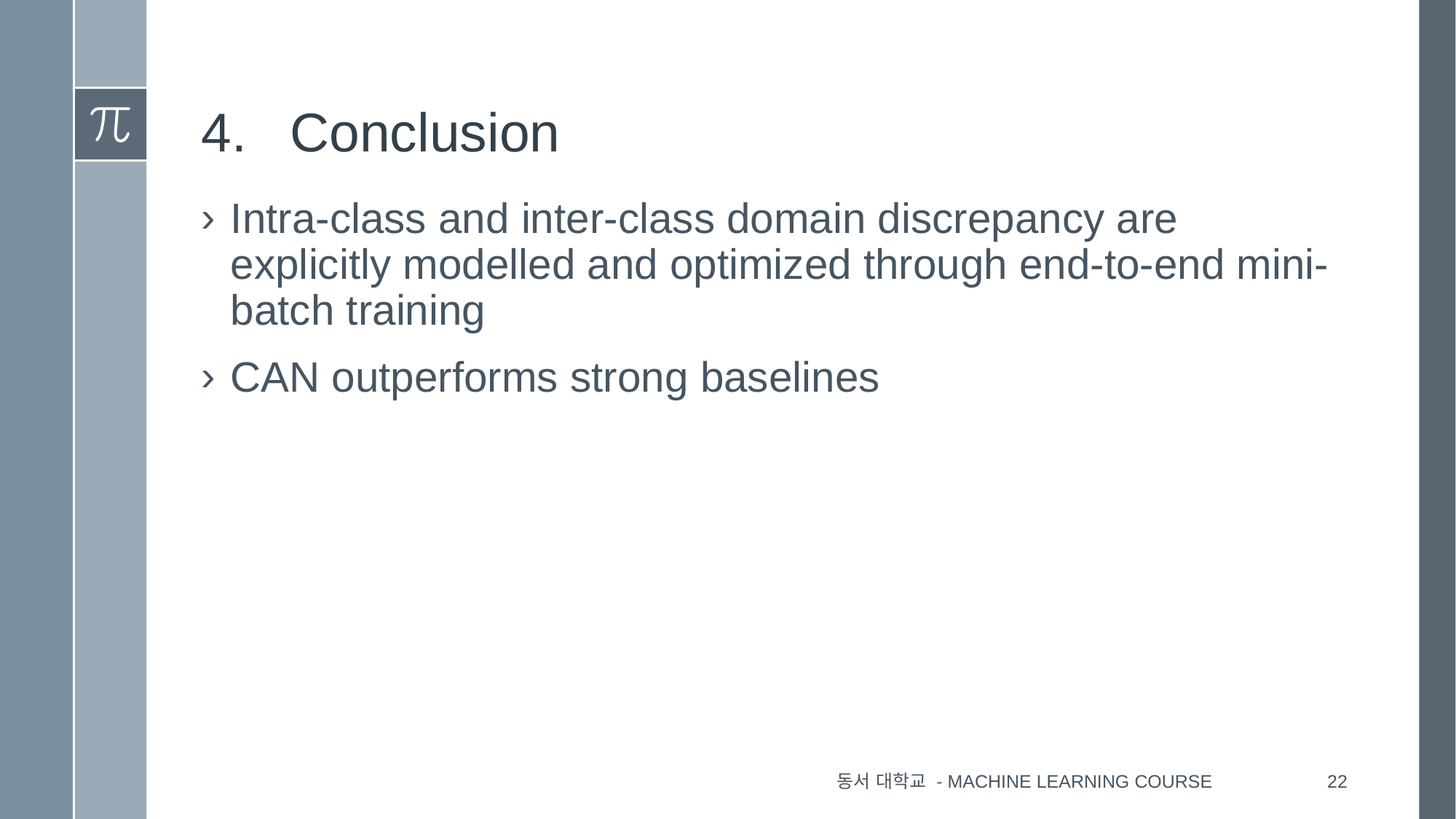

# Conclusion
Intra-class and inter-class domain discrepancy are explicitly modelled and optimized through end-to-end mini-batch training
CAN outperforms strong baselines
동서 대학교 - Machine Learning Course
22